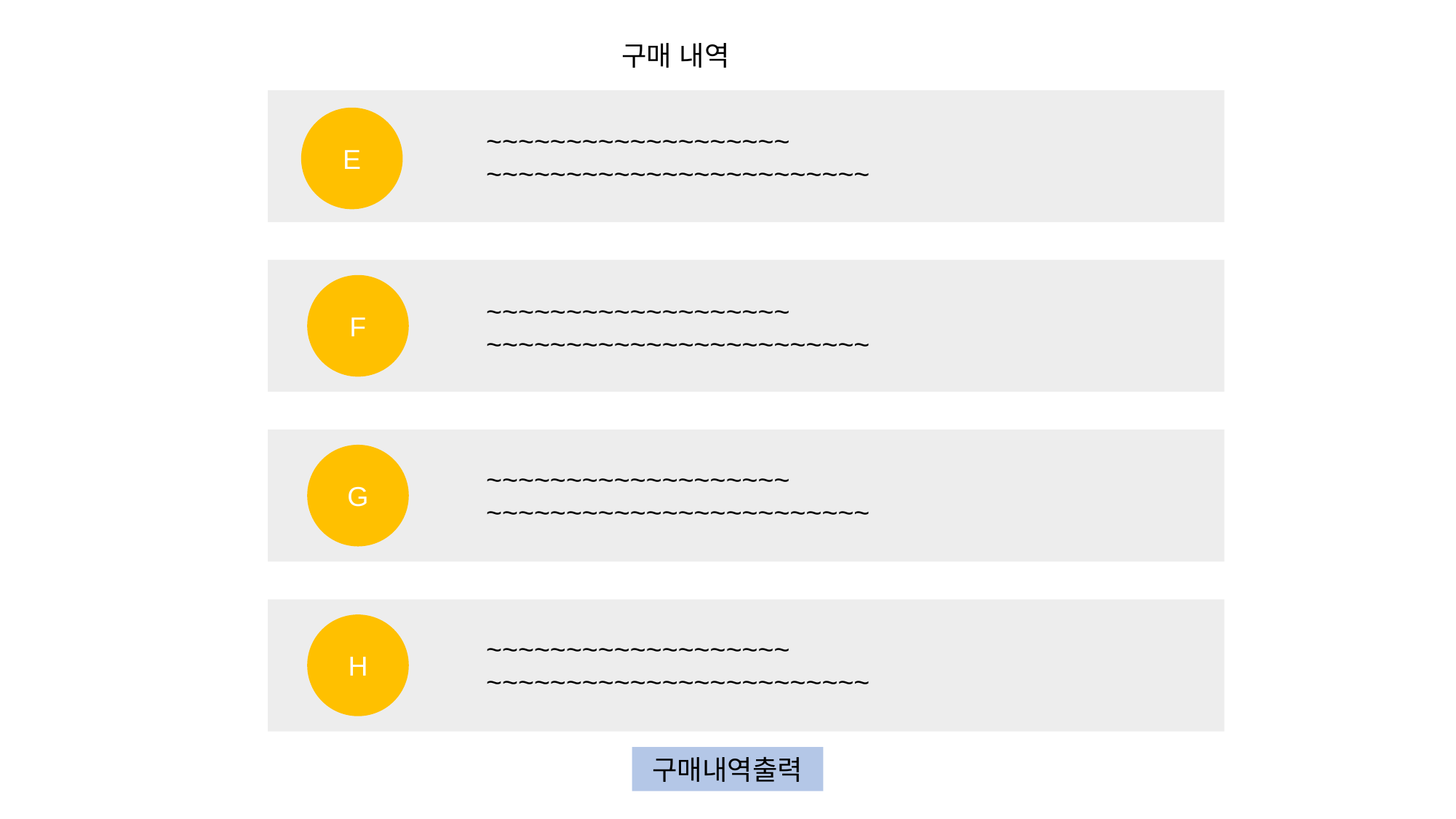

구매 내역

E
~~~~~~~~~~~~~~~~~~~
~~~~~~~~~~~~~~~~~~~~~~~~

F
~~~~~~~~~~~~~~~~~~~
~~~~~~~~~~~~~~~~~~~~~~~~

G
~~~~~~~~~~~~~~~~~~~
~~~~~~~~~~~~~~~~~~~~~~~~

H
~~~~~~~~~~~~~~~~~~~
~~~~~~~~~~~~~~~~~~~~~~~~
구매내역출력